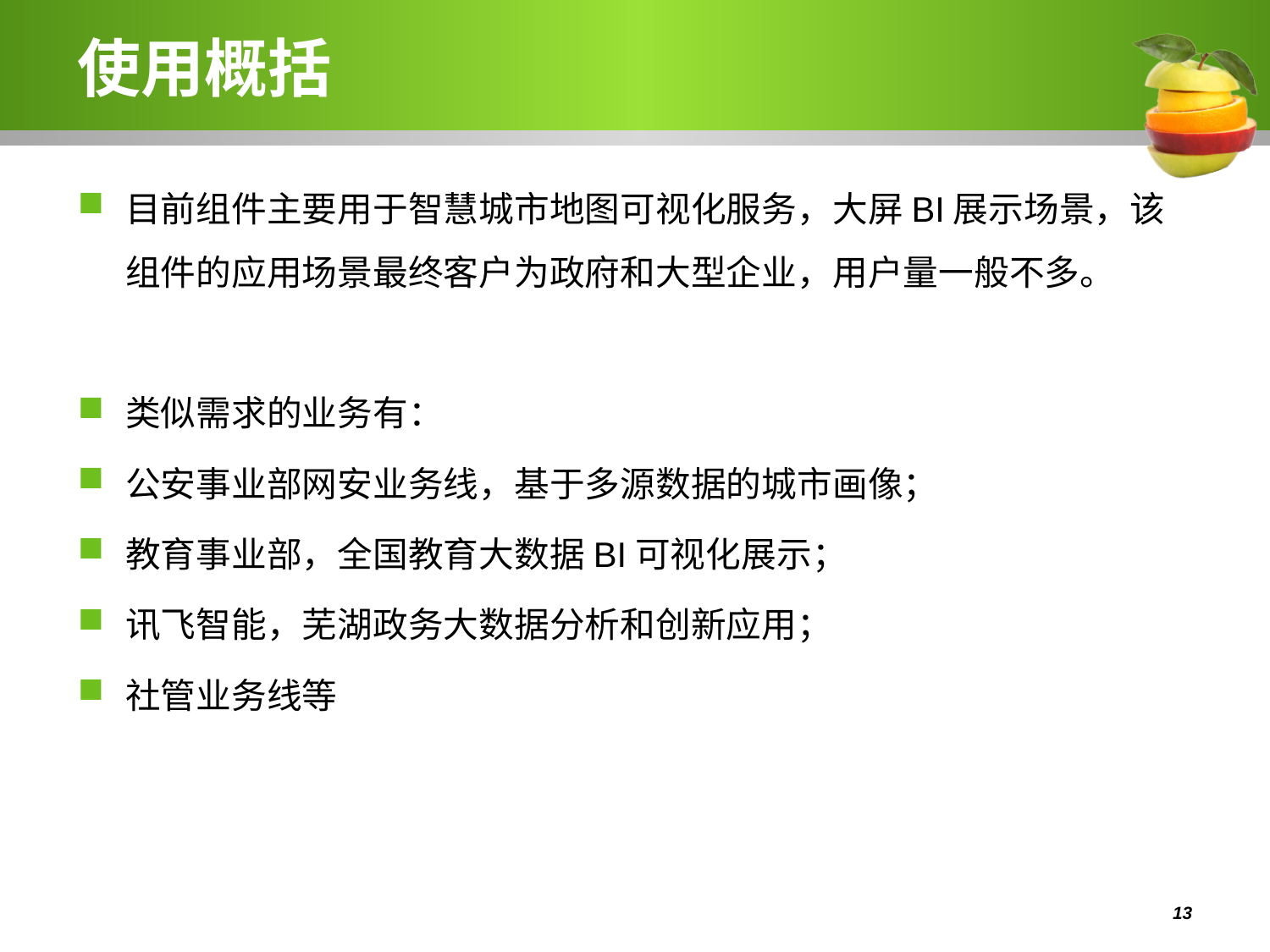

# 使用概括
目前组件主要用于智慧城市地图可视化服务，大屏BI展示场景，该组件的应用场景最终客户为政府和大型企业，用户量一般不多。

类似需求的业务有：
公安事业部网安业务线，基于多源数据的城市画像；
教育事业部，全国教育大数据BI可视化展示；
讯飞智能，芜湖政务大数据分析和创新应用；
社管业务线等
 13